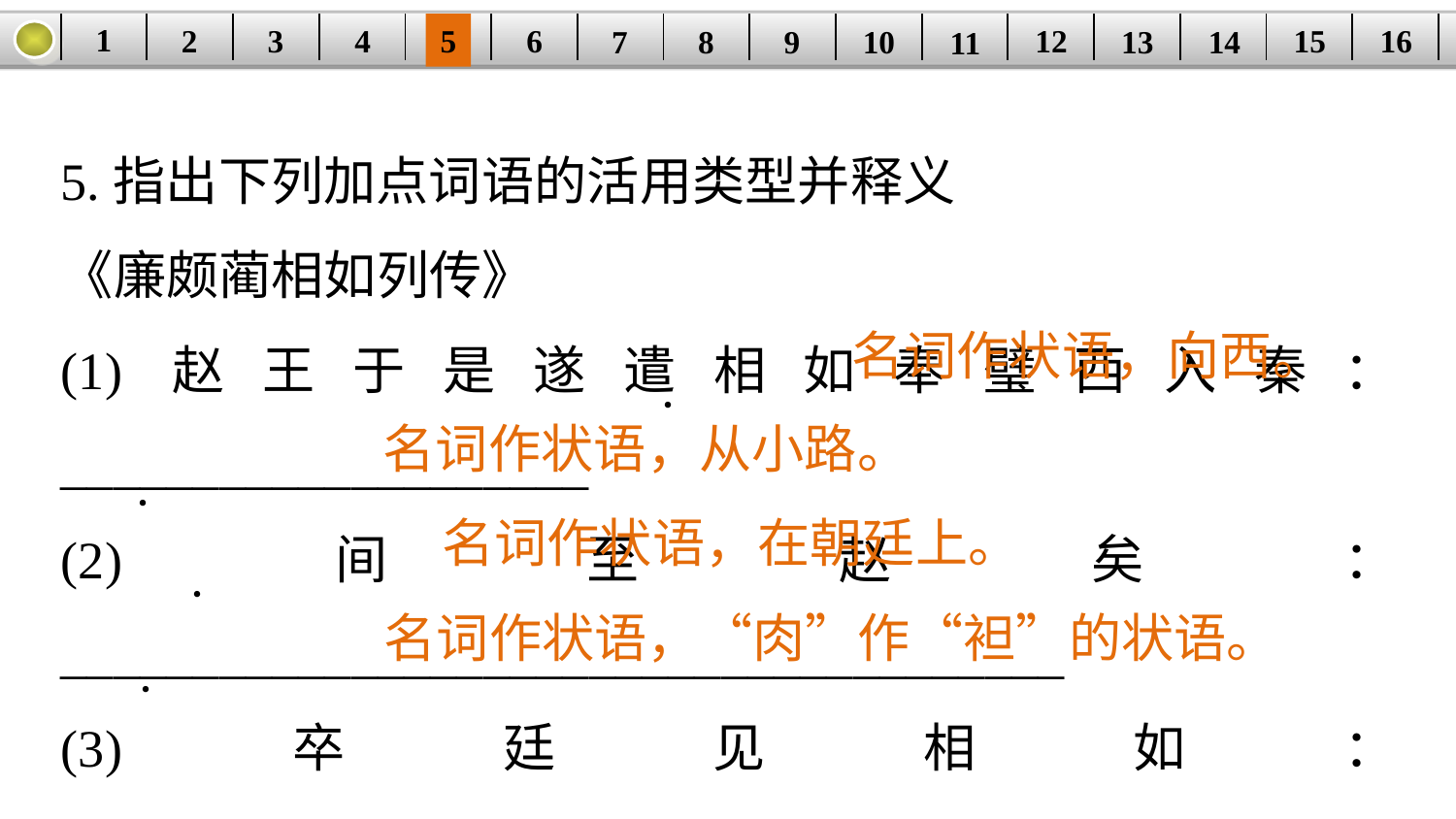

1
2
3
4
16
|  |  |  |  |  |  |  |  |  |  |  |  |  |  |  |  |
| --- | --- | --- | --- | --- | --- | --- | --- | --- | --- | --- | --- | --- | --- | --- | --- |
5
6
15
12
7
8
14
9
10
13
11

5.指出下列加点词语的活用类型并释义
《廉颇蔺相如列传》
(1)赵王于是遂遣相如奉璧西入秦：____________________
(2)间至赵矣：______________________________________
(3)卒廷见相如：____________________________________
(4)肉袒负荆：______________________________________
名词作状语，向西。
·
名词作状语，从小路。
·
名词作状语，在朝廷上。
·
名词作状语，“肉”作“袒”的状语。
·